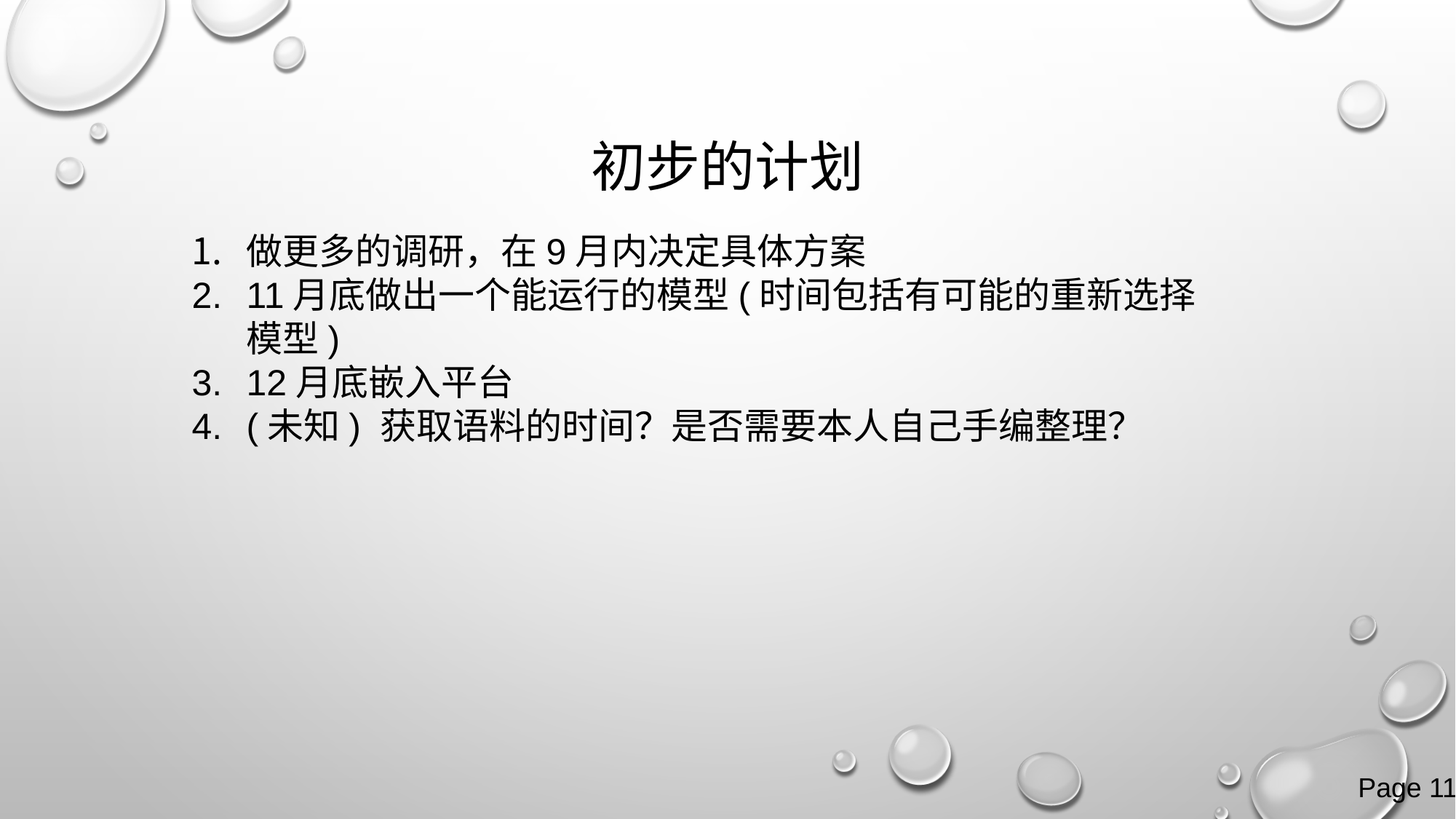

# 初步的计划
做更多的调研，在9月内决定具体方案
11月底做出一个能运行的模型(时间包括有可能的重新选择模型)
12月底嵌入平台
(未知) 获取语料的时间？是否需要本人自己手编整理？
Page 11